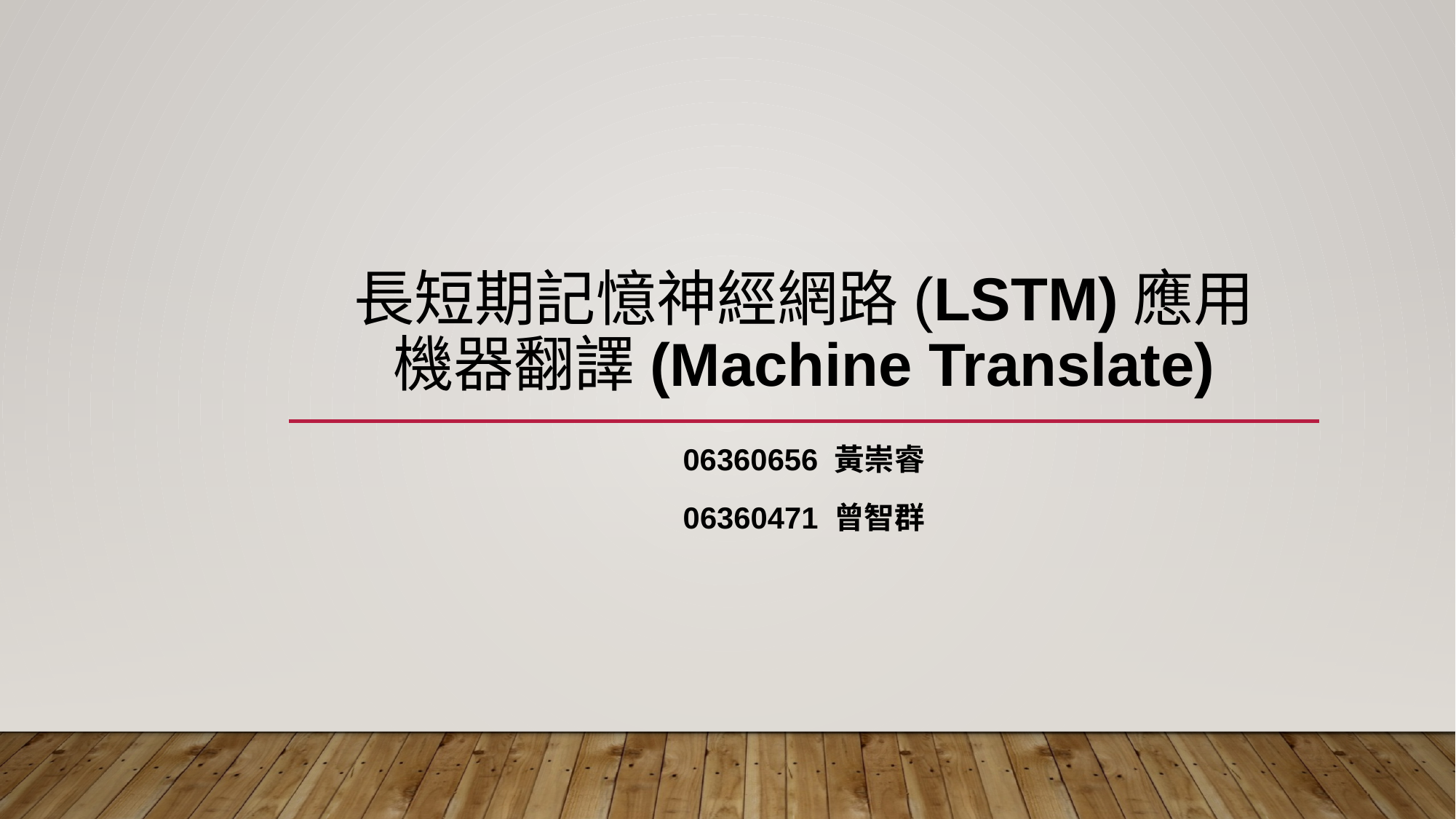

# 長短期記憶神經網路(LSTM)應用 機器翻譯(Machine Translate)
06360656 黃崇睿
06360471 曾智群